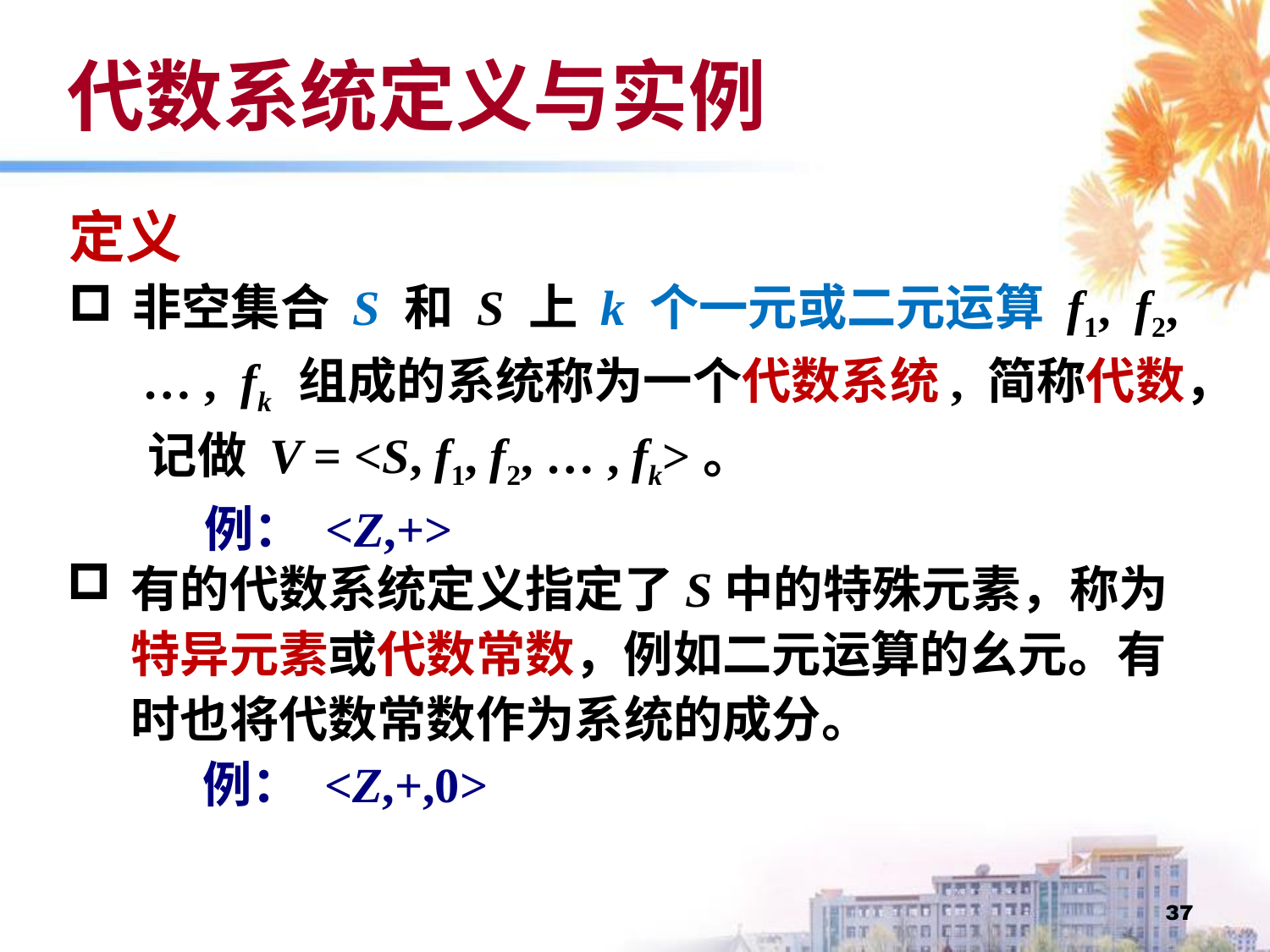

# 代数系统定义与实例
定义
非空集合 S 和 S 上 k 个一元或二元运算 f1,  f2,
      … ,  fk  组成的系统称为一个代数系统, 简称代数，
      记做 V = <S, f1, f2, … , fk>。
           例： <Z,+>

有的代数系统定义指定了S中的特殊元素，称为特异元素或代数常数，例如二元运算的幺元。有时也将代数常数作为系统的成分。
           例： <Z,+,0>
37